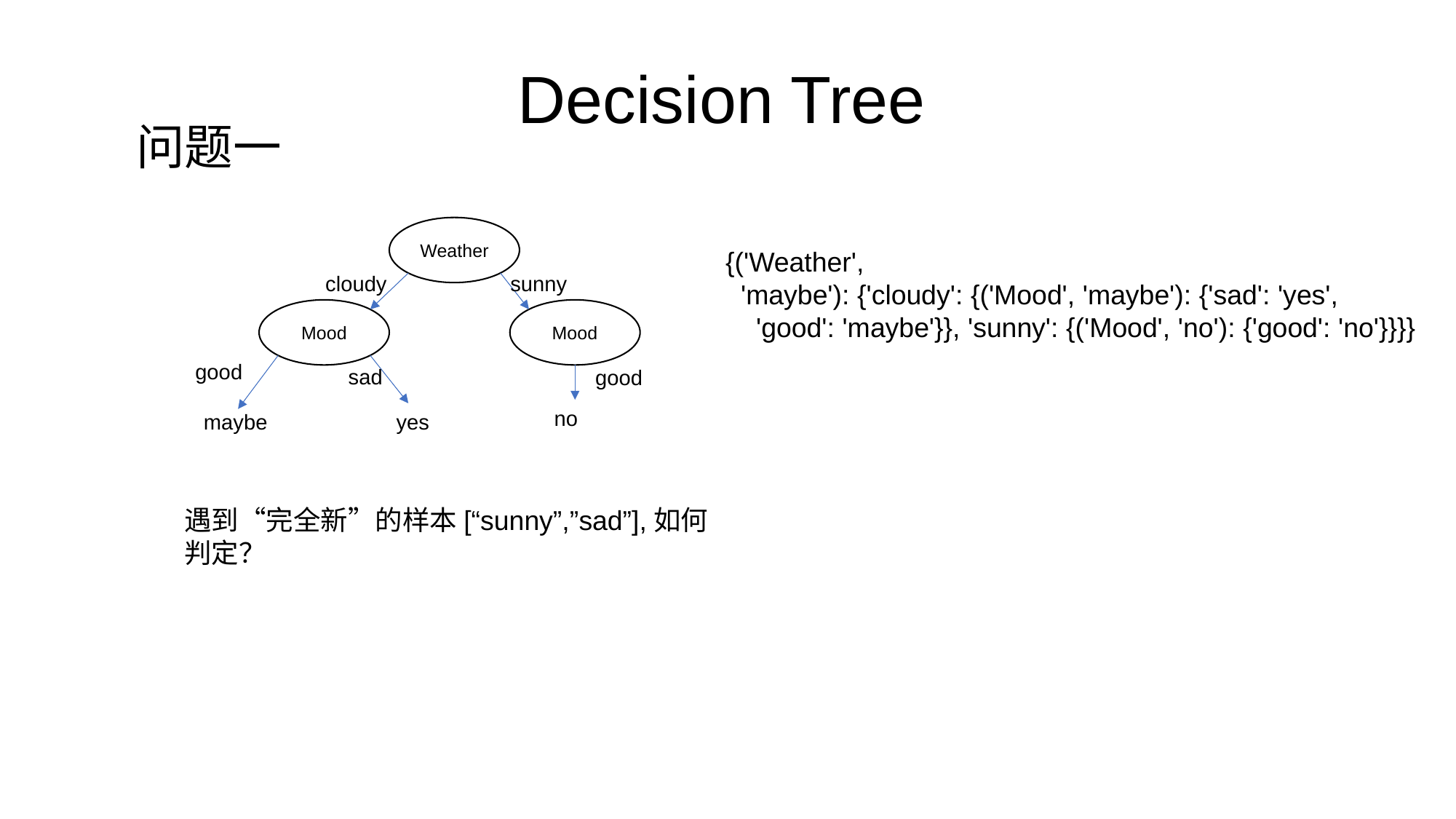

Decision Tree
问题一
Weather
cloudy
sunny
Mood
Mood
good
sad
good
no
maybe
yes
遇到“完全新”的样本[“sunny”,”sad”],如何判定？
{('Weather',
  'maybe'): {'cloudy': {('Mood', 'maybe'): {'sad': 'yes',
    'good': 'maybe'}}, 'sunny': {('Mood', 'no'): {'good': 'no'}}}}